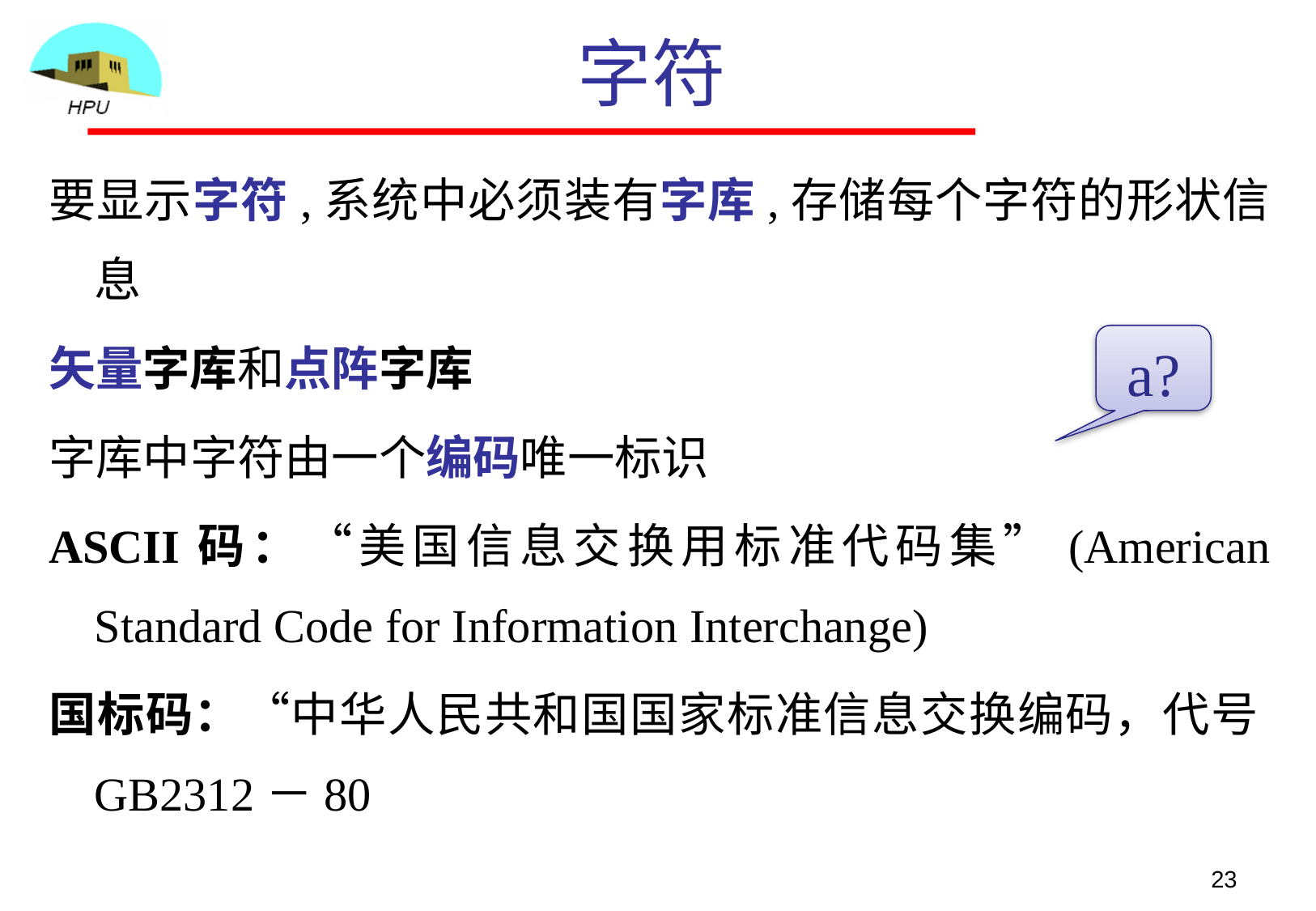

# 字符
要显示字符,系统中必须装有字库,存储每个字符的形状信息
矢量字库和点阵字库
字库中字符由一个编码唯一标识
ASCII码：“美国信息交换用标准代码集”(American Standard Code for Information Interchange)
国标码：“中华人民共和国国家标准信息交换编码，代号GB2312－80
a?
23